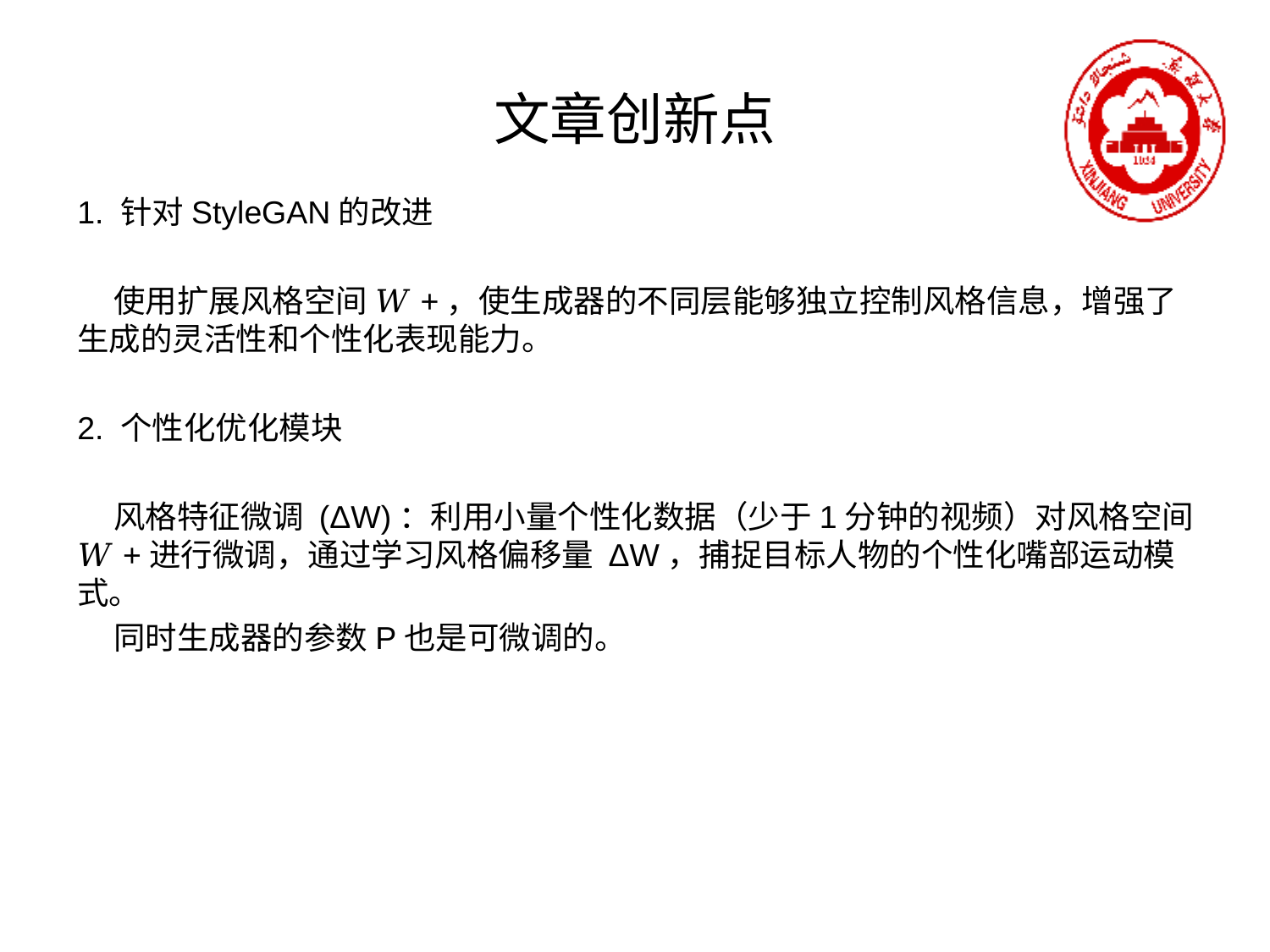

# 文章创新点
1. 针对StyleGAN的改进

    使用扩展风格空间 𝑊+，使生成器的不同层能够独立控制风格信息，增强了生成的灵活性和个性化表现能力。

2. 个性化优化模块

    风格特征微调 (ΔW)：利用小量个性化数据（少于1分钟的视频）对风格空间 𝑊+进行微调，通过学习风格偏移量 ΔW，捕捉目标人物的个性化嘴部运动模式。
    同时生成器的参数P也是可微调的。